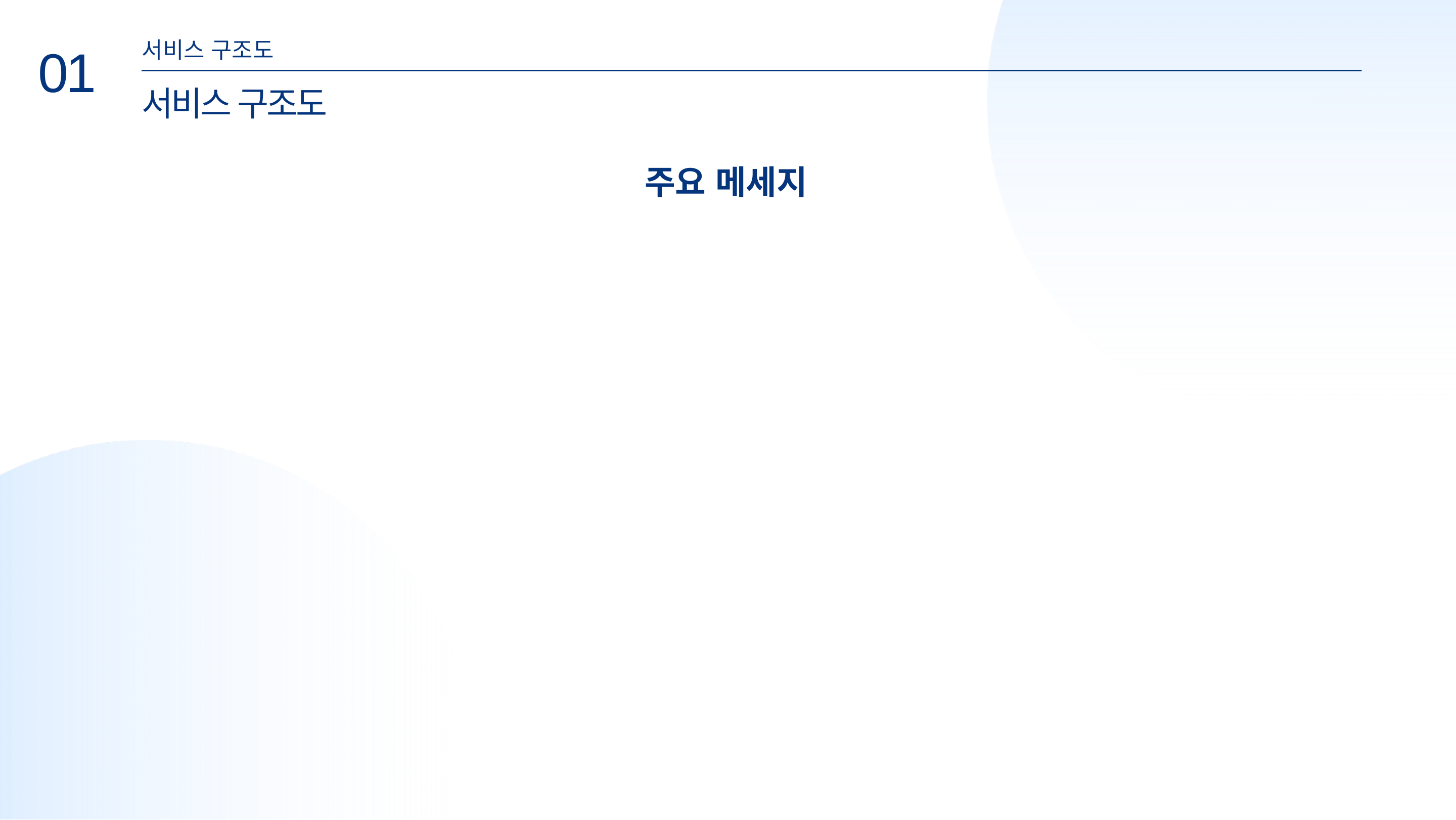

서비스 구조도
01
서비스 구조도
주요 메세지